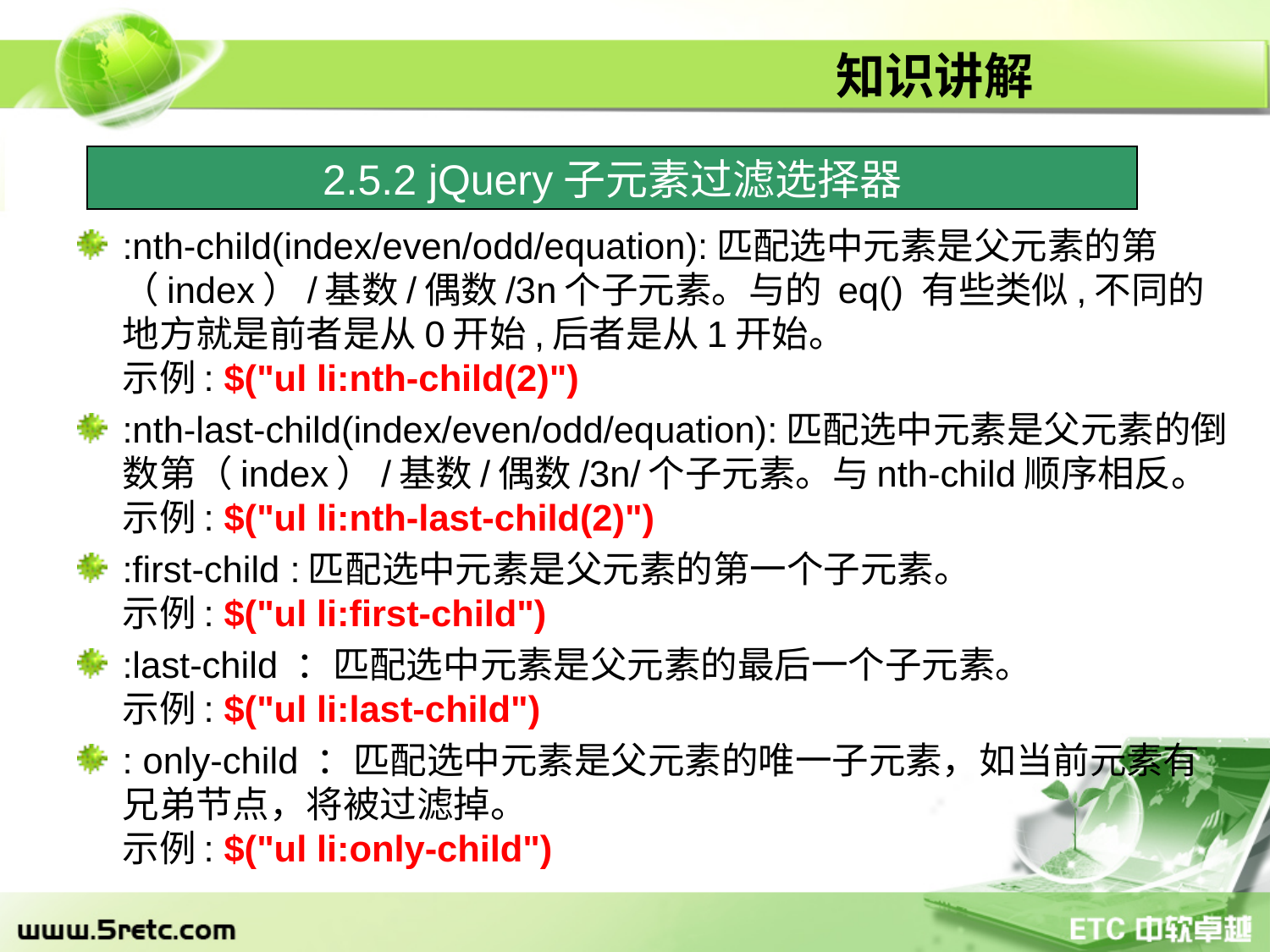

# 知识讲解
2.5.2 jQuery子元素过滤选择器
:nth-child(index/even/odd/equation):匹配选中元素是父元素的第（index）/基数/偶数/3n个子元素。与的 eq() 有些类似,不同的地方就是前者是从0开始,后者是从1开始。
示例: $("ul li:nth-child(2)")
:nth-last-child(index/even/odd/equation):匹配选中元素是父元素的倒数第（index）/基数/偶数/3n/个子元素。与nth-child顺序相反。
示例: $("ul li:nth-last-child(2)")
:first-child :匹配选中元素是父元素的第一个子元素。
示例: $("ul li:first-child")
:last-child ：匹配选中元素是父元素的最后一个子元素。
示例: $("ul li:last-child")
: only-child ：匹配选中元素是父元素的唯一子元素，如当前元素有兄弟节点，将被过滤掉。
示例: $("ul li:only-child")